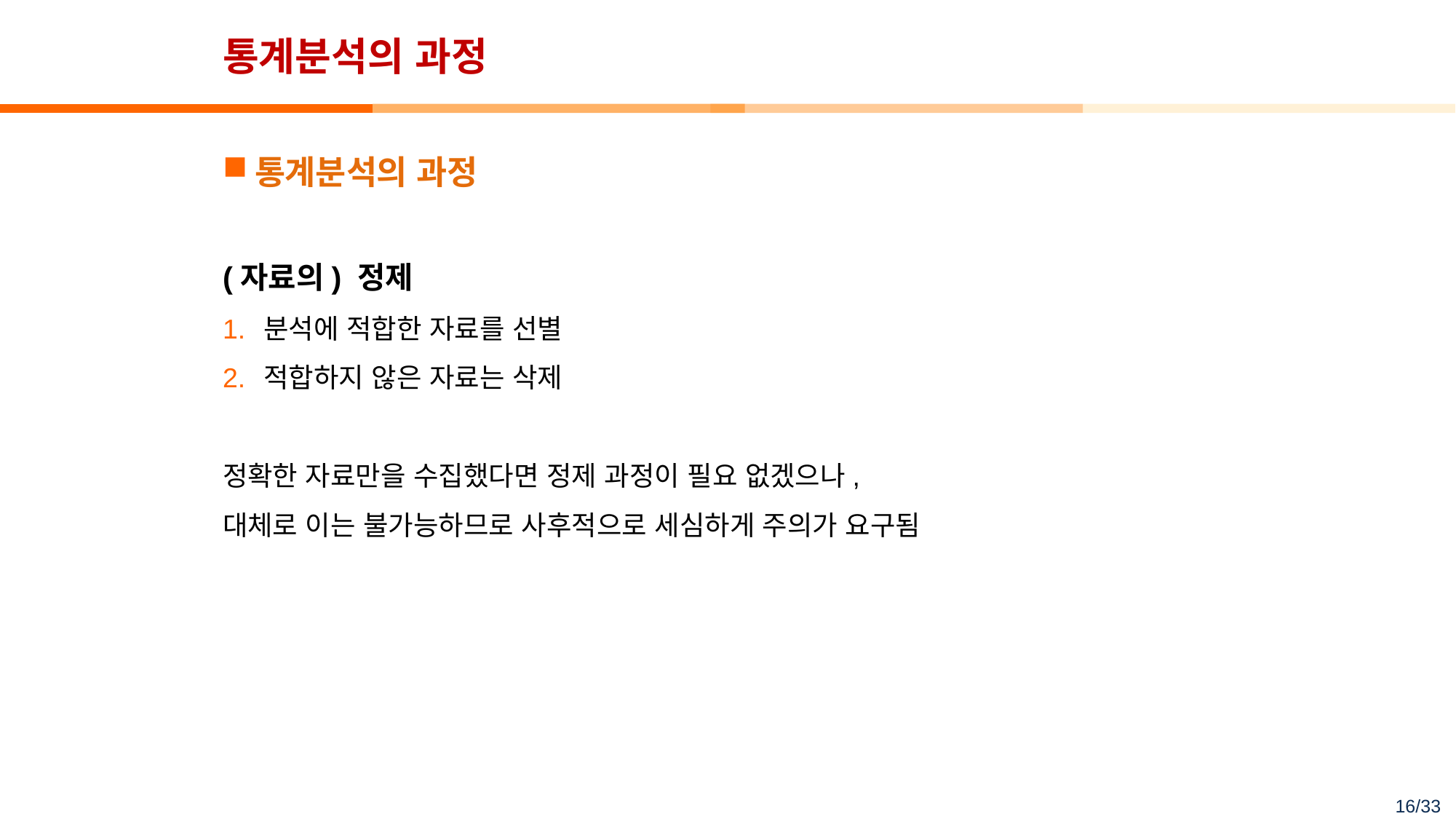

# 통계분석의 과정
통계분석의 과정

(자료의) 정제
분석에 적합한 자료를 선별
적합하지 않은 자료는 삭제

정확한 자료만을 수집했다면 정제 과정이 필요 없겠으나,
대체로 이는 불가능하므로 사후적으로 세심하게 주의가 요구됨